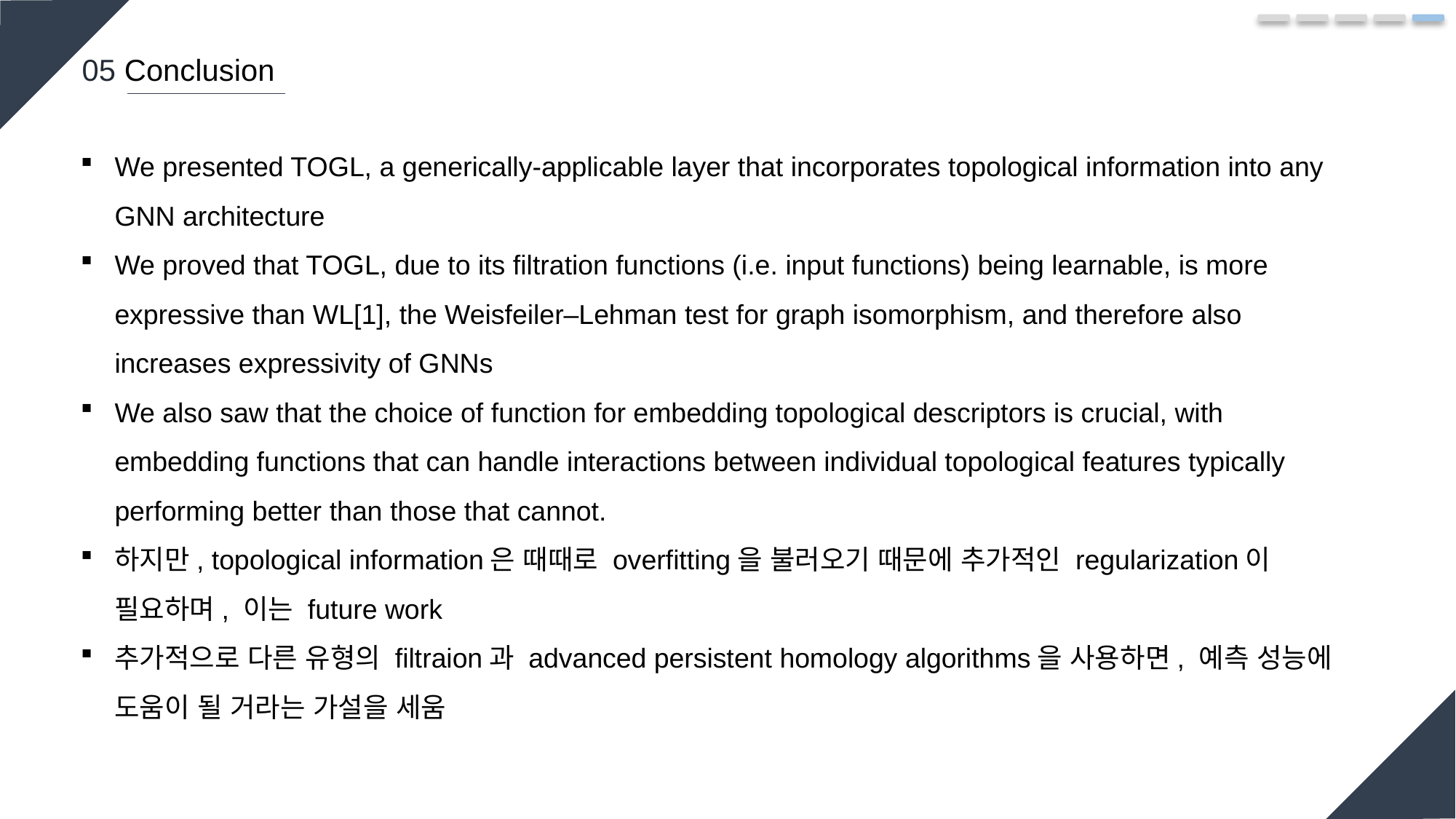

05 Conclusion
We presented TOGL, a generically-applicable layer that incorporates topological information into any GNN architecture
We proved that TOGL, due to its filtration functions (i.e. input functions) being learnable, is more expressive than WL[1], the Weisfeiler–Lehman test for graph isomorphism, and therefore also increases expressivity of GNNs
We also saw that the choice of function for embedding topological descriptors is crucial, with embedding functions that can handle interactions between individual topological features typically performing better than those that cannot.
하지만, topological information은 때때로 overfitting을 불러오기 때문에 추가적인 regularization이 필요하며, 이는 future work
추가적으로 다른 유형의 filtraion과 advanced persistent homology algorithms을 사용하면, 예측 성능에 도움이 될 거라는 가설을 세움